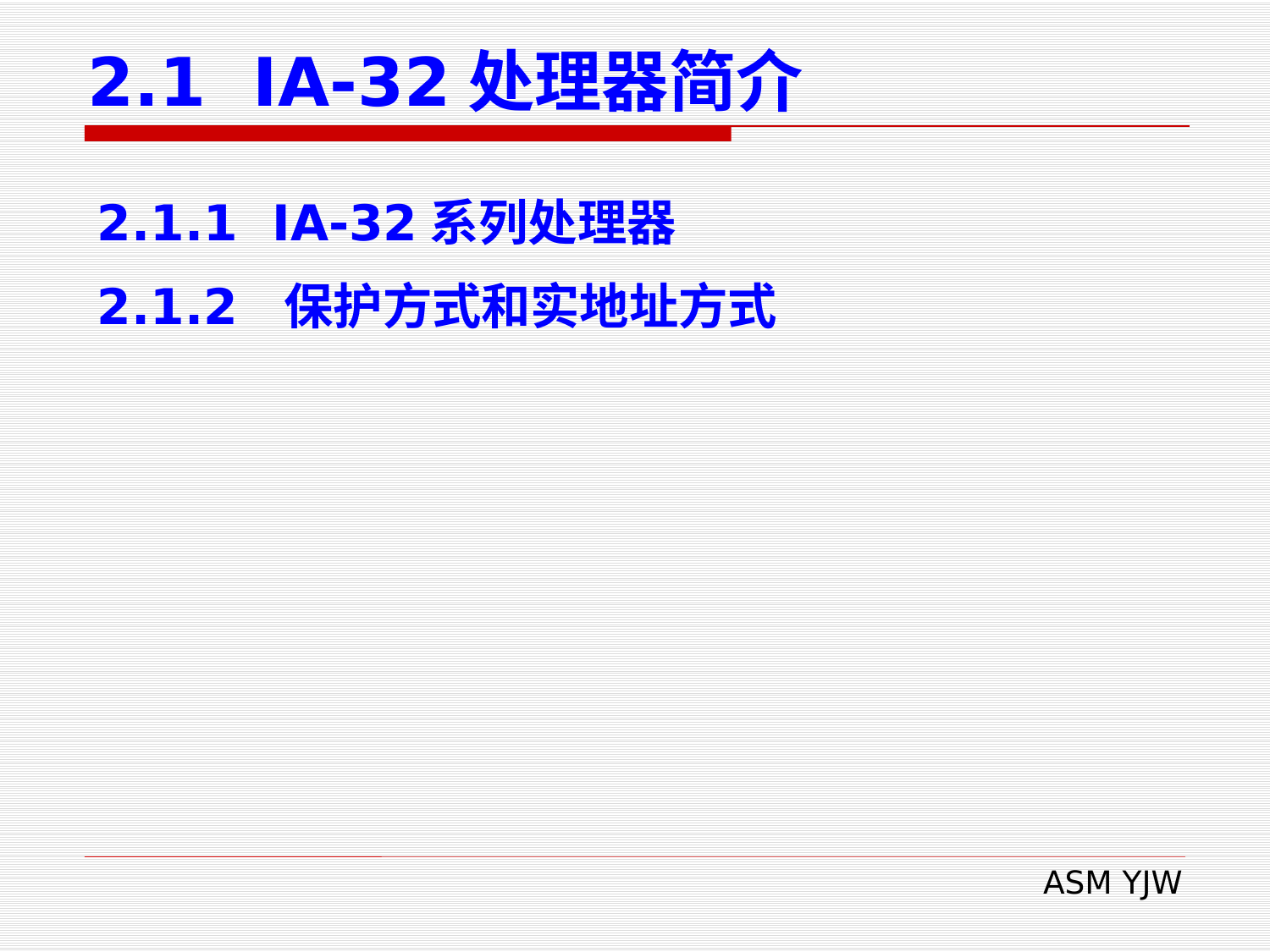

# 2.1  IA-32处理器简介
2.1.1  IA-32系列处理器
2.1.2  保护方式和实地址方式